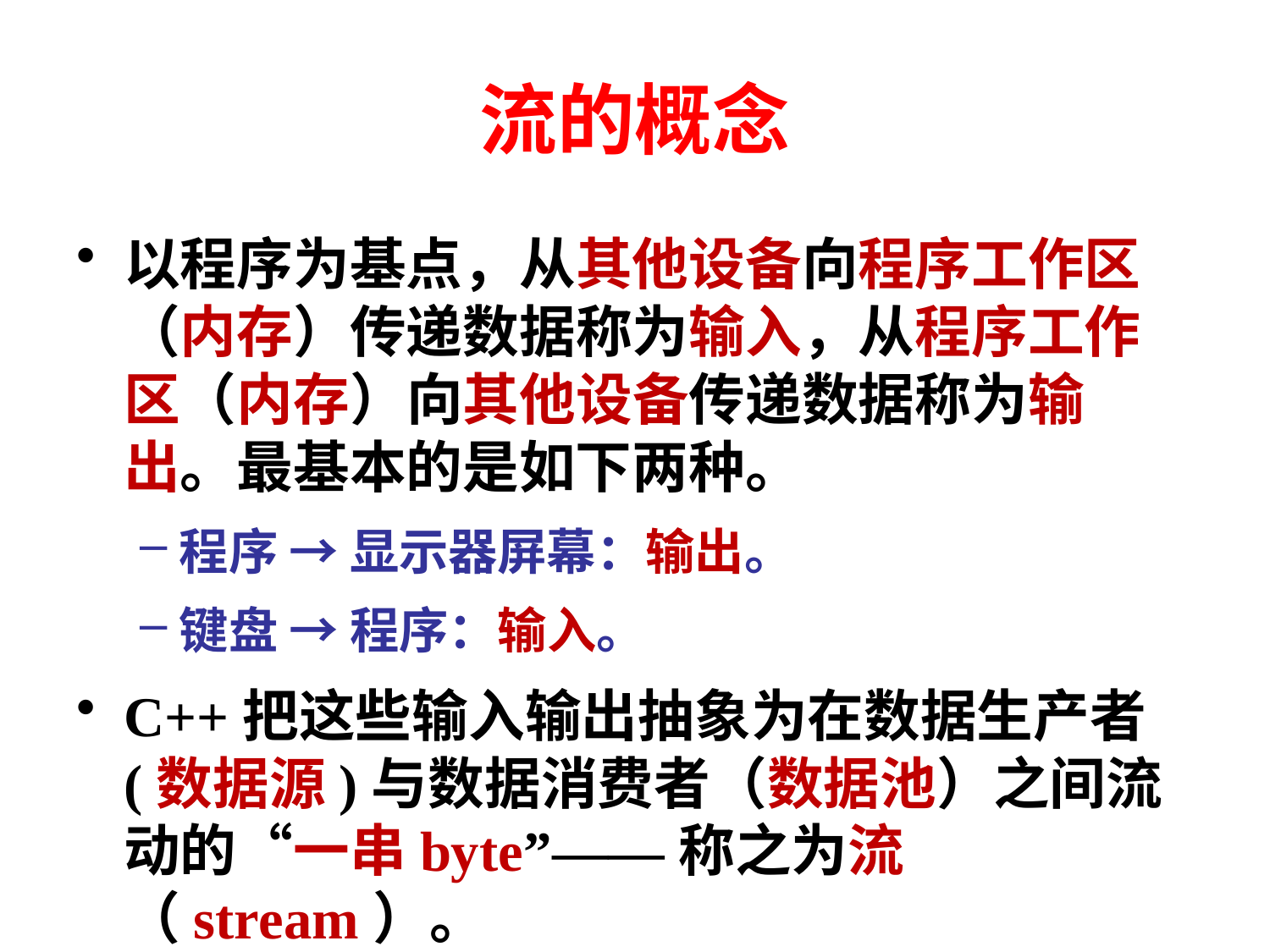

# 流的概念
以程序为基点，从其他设备向程序工作区（内存）传递数据称为输入，从程序工作区（内存）向其他设备传递数据称为输出。最基本的是如下两种。
程序 → 显示器屏幕：输出。
键盘 → 程序：输入。
C++把这些输入输出抽象为在数据生产者(数据源)与数据消费者（数据池）之间流动的“一串byte”——称之为流（stream）。